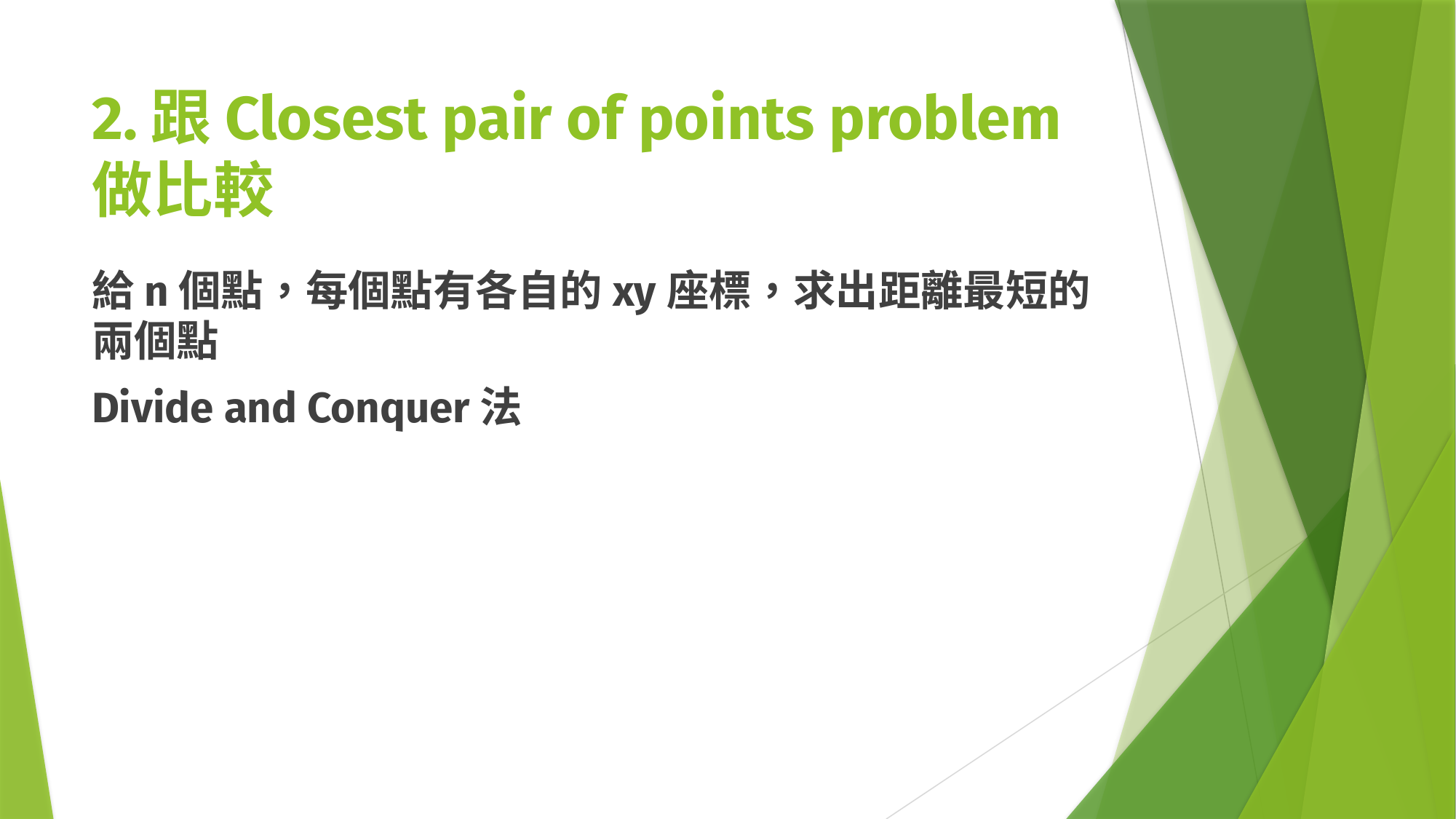

# 2.跟Closest pair of points problem做比較
給n個點，每個點有各自的xy座標，求出距離最短的兩個點
Divide and Conquer法